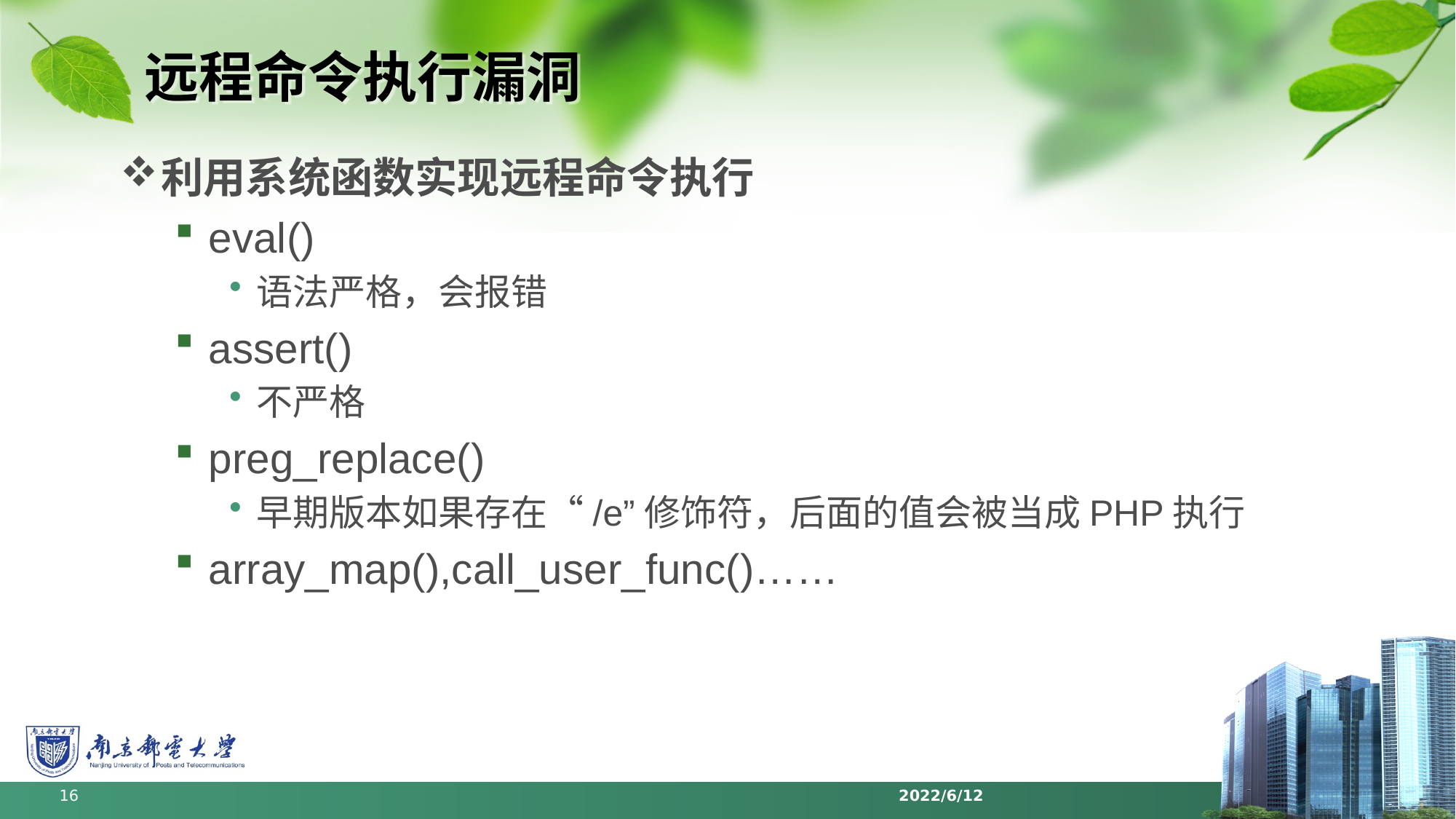

# 远程命令执行漏洞
利用系统函数实现远程命令执行
eval()
语法严格，会报错
assert()
不严格
preg_replace()
早期版本如果存在“/e”修饰符，后面的值会被当成PHP执行
array_map(),call_user_func()……
16
2022/6/12